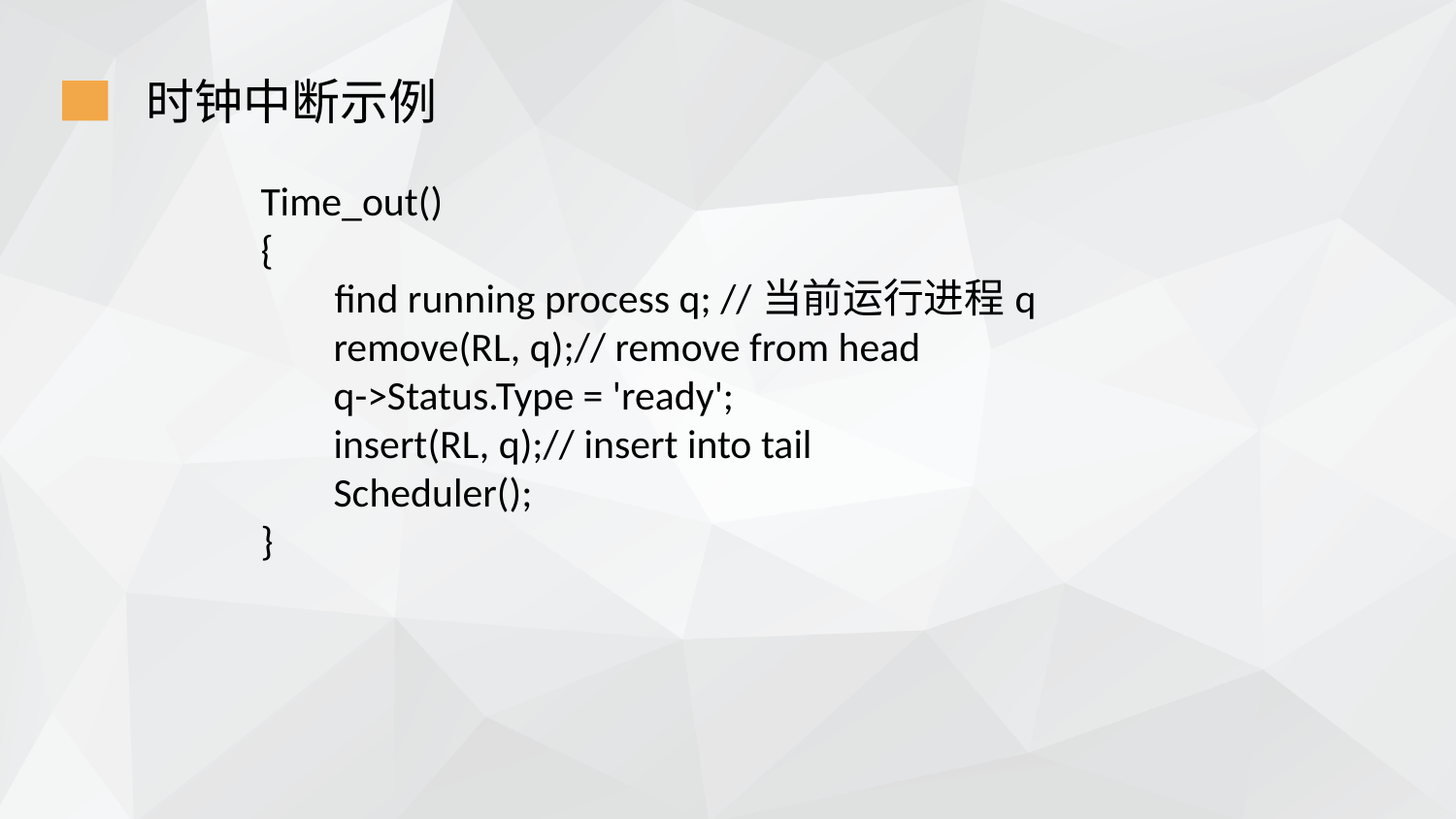

时钟中断示例

Time_out()
{
        find running process q; //当前运行进程q
remove(RL, q);// remove from head
q->Status.Type = 'ready';
insert(RL, q);// insert into tail
Scheduler();
}